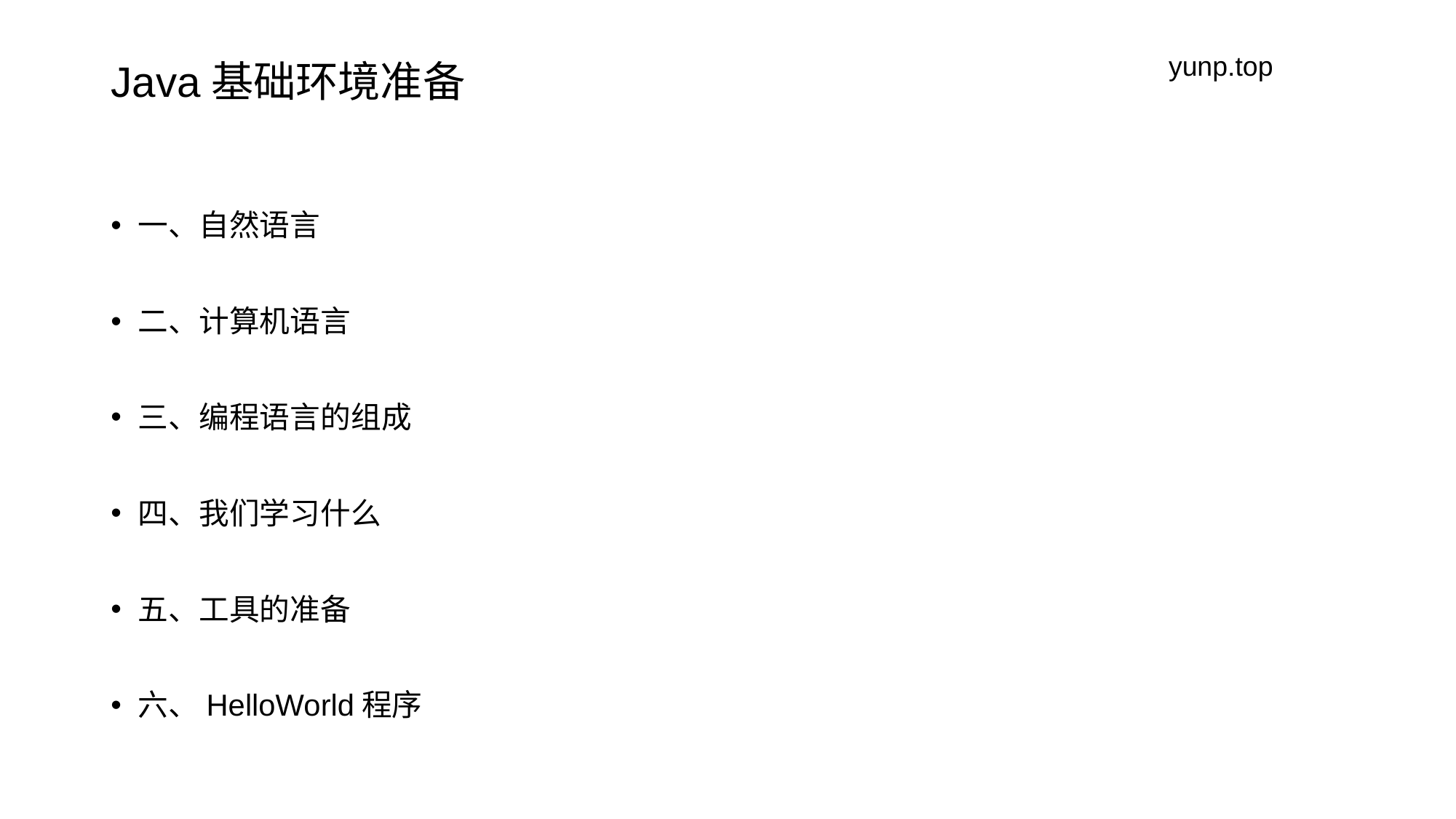

# Java基础环境准备
yunp.top

一、自然语言

二、计算机语言

三、编程语言的组成

四、我们学习什么

五、工具的准备

六、HelloWorld程序